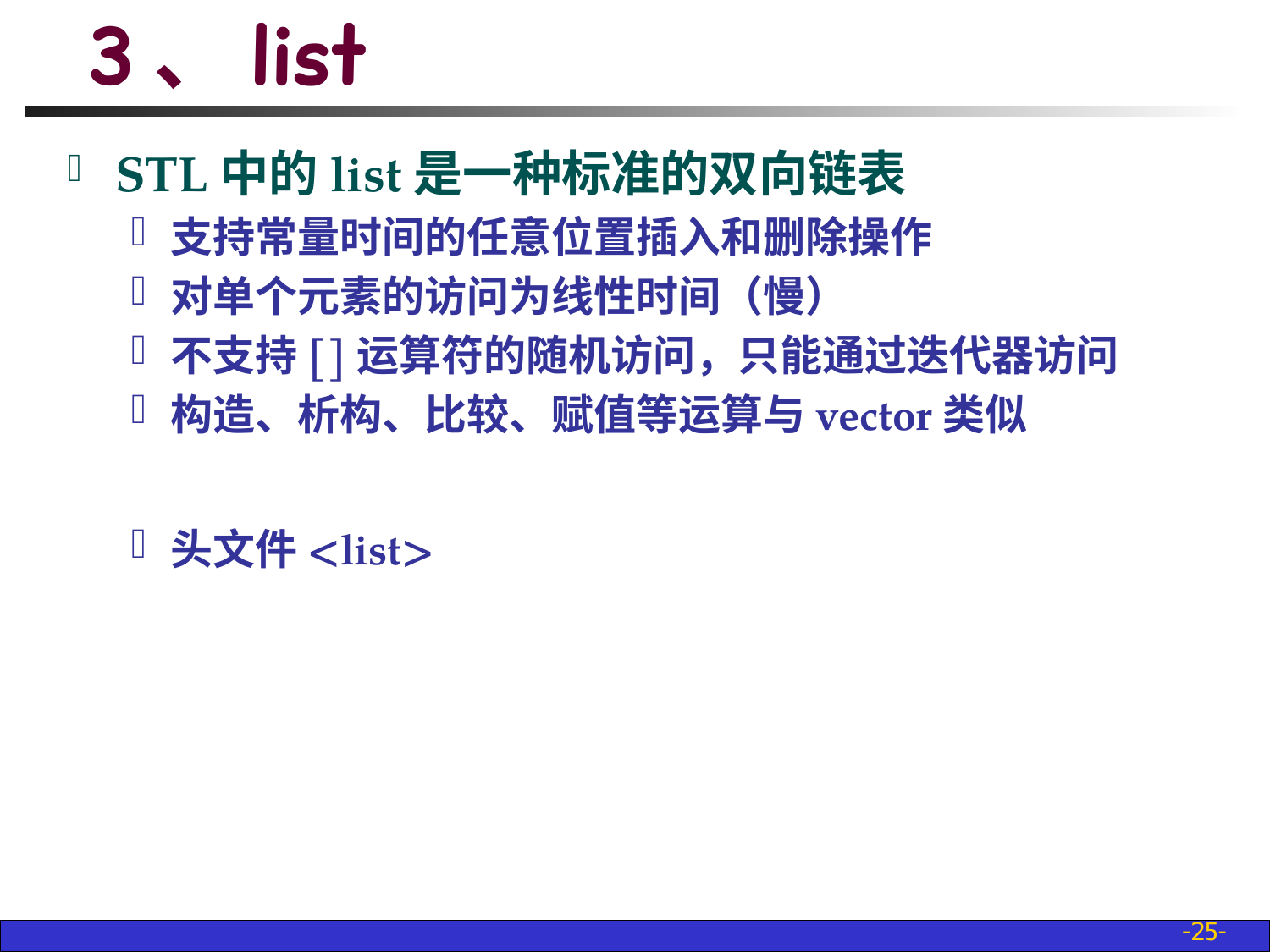

# 3、list
STL中的list是一种标准的双向链表
支持常量时间的任意位置插入和删除操作
对单个元素的访问为线性时间（慢）
不支持[]运算符的随机访问，只能通过迭代器访问
构造、析构、比较、赋值等运算与vector类似

头文件<list>
-25-